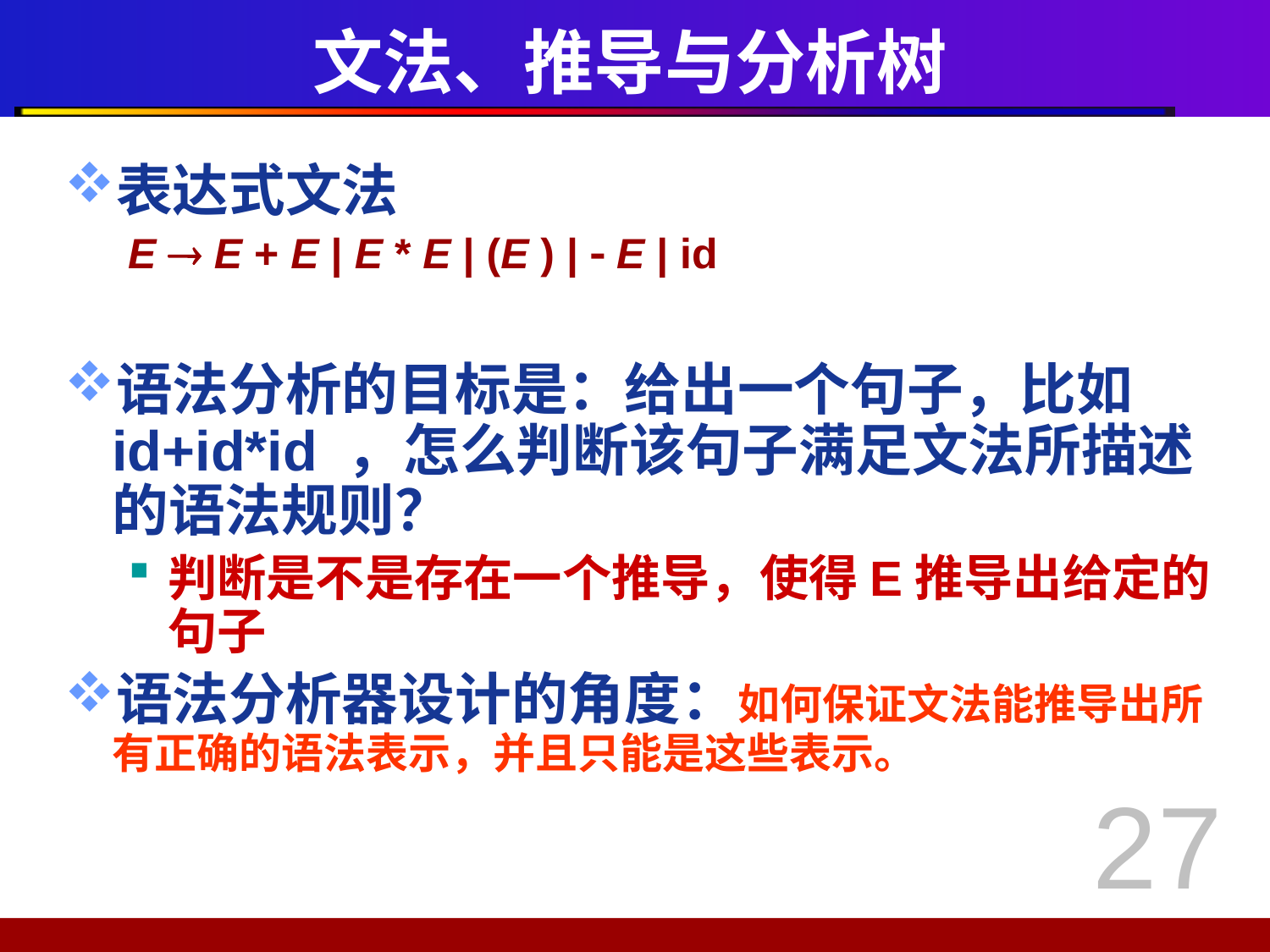

# 文法、推导与分析树
表达式文法
E → E + E | E * E | (E ) | − E | id

语法分析的目标是：给出一个句子，比如id+id*id ，怎么判断该句子满足文法所描述的语法规则？
判断是不是存在一个推导，使得E推导出给定的句子
语法分析器设计的角度：如何保证文法能推导出所有正确的语法表示，并且只能是这些表示。
27